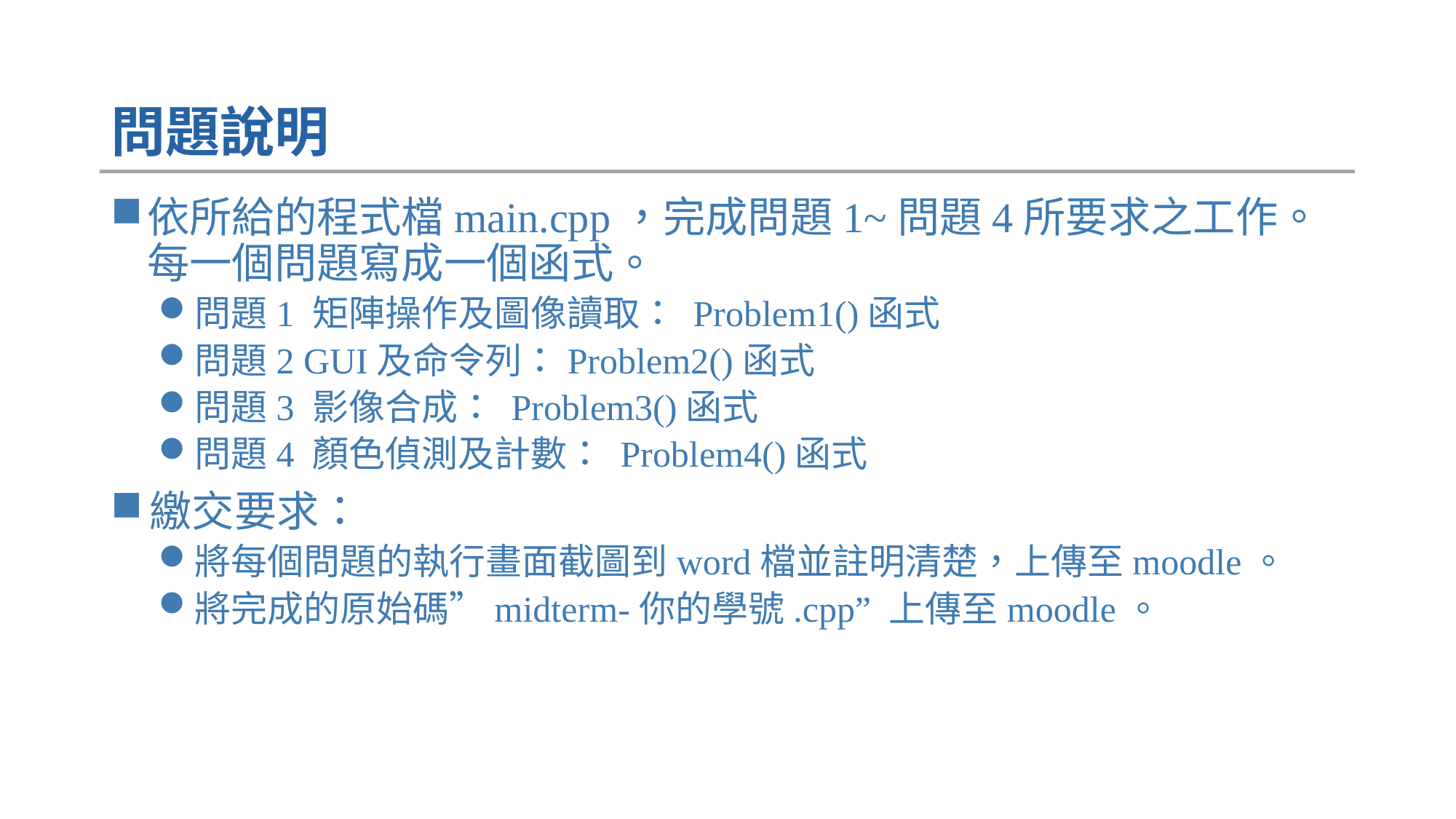

# 問題說明
依所給的程式檔main.cpp，完成問題1~問題4所要求之工作。每一個問題寫成一個函式。
問題1 矩陣操作及圖像讀取： Problem1()函式
問題2 GUI及命令列：Problem2()函式
問題3 影像合成： Problem3()函式
問題4 顏色偵測及計數： Problem4()函式
繳交要求：
將每個問題的執行畫面截圖到word檔並註明清楚，上傳至moodle。
將完成的原始碼”midterm-你的學號.cpp” 上傳至moodle。